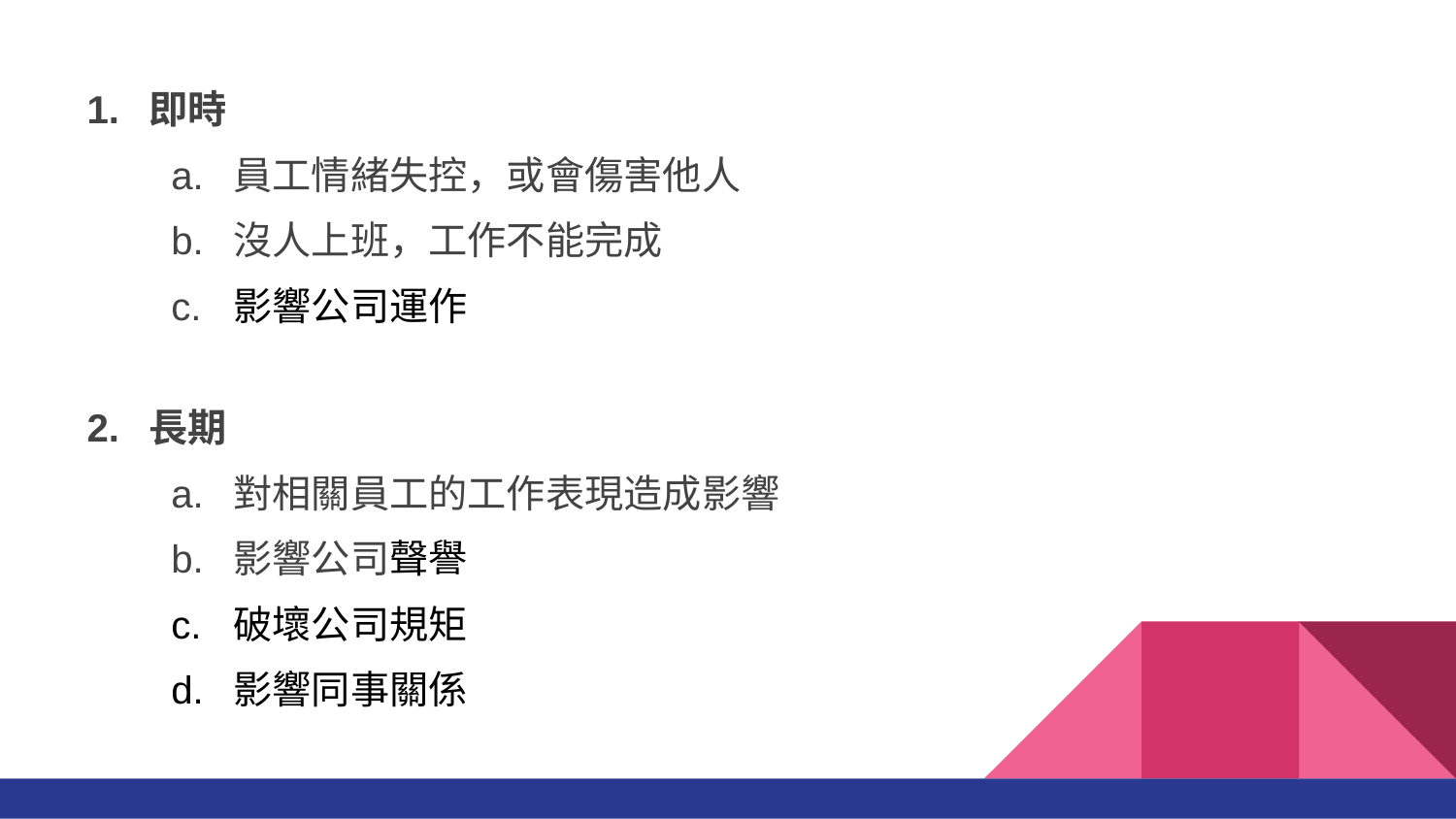

即時
員工情緒失控，或會傷害他人
沒人上班，工作不能完成
影響公司運作

長期
對相關員工的工作表現造成影響
影響公司聲譽
破壞公司規矩
影響同事關係